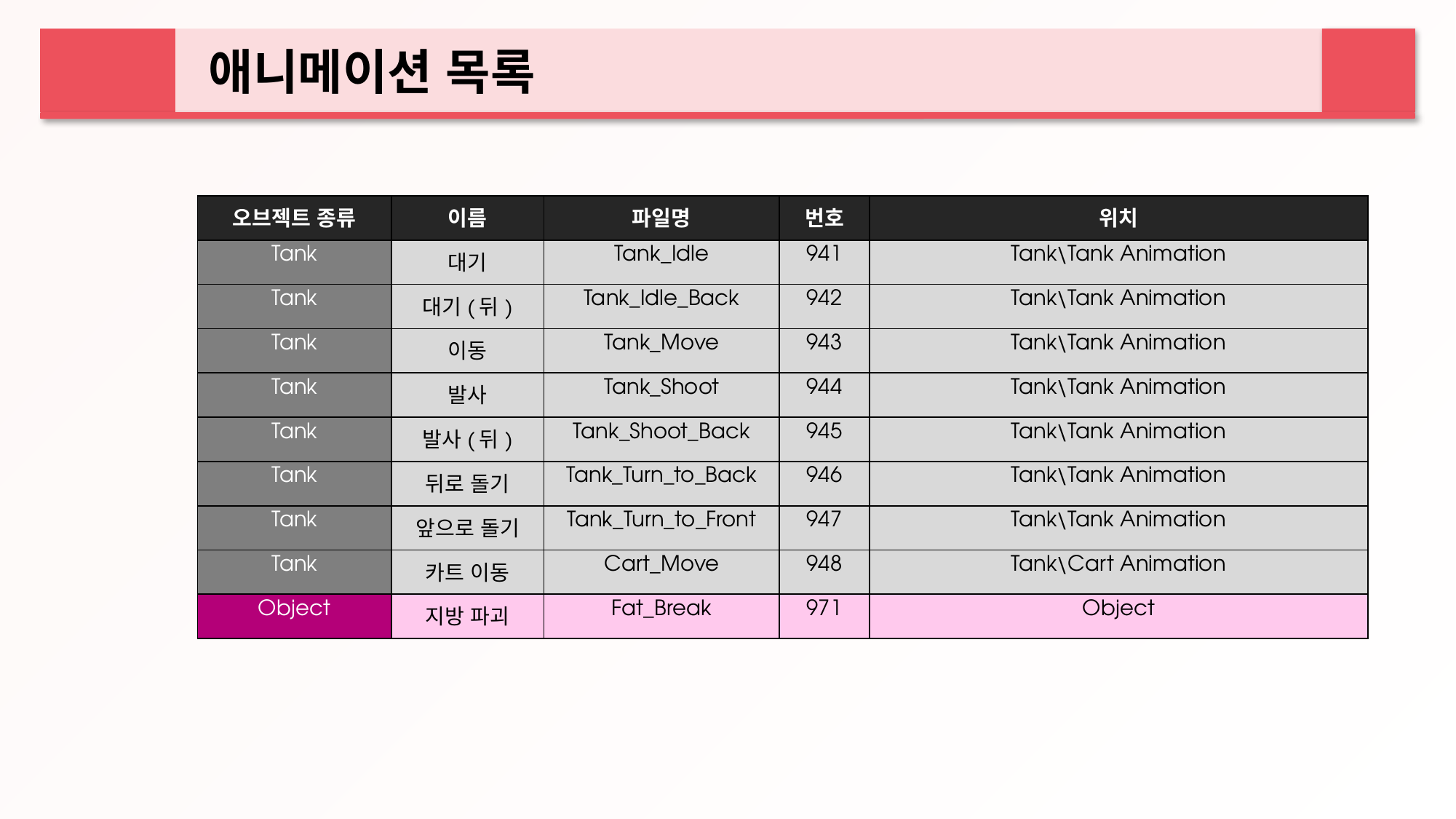

애니메이션 목록

| 오브젝트 종류 | 이름 | 파일명 | 번호 | 위치 |
| --- | --- | --- | --- | --- |
| Tank | 대기 | Tank\_Idle | 941 | Tank\Tank Animation |
| Tank | 대기(뒤) | Tank\_Idle\_Back | 942 | Tank\Tank Animation |
| Tank | 이동 | Tank\_Move | 943 | Tank\Tank Animation |
| Tank | 발사 | Tank\_Shoot | 944 | Tank\Tank Animation |
| Tank | 발사(뒤) | Tank\_Shoot\_Back | 945 | Tank\Tank Animation |
| Tank | 뒤로 돌기 | Tank\_Turn\_to\_Back | 946 | Tank\Tank Animation |
| Tank | 앞으로 돌기 | Tank\_Turn\_to\_Front | 947 | Tank\Tank Animation |
| Tank | 카트 이동 | Cart\_Move | 948 | Tank\Cart Animation |
| Object | 지방 파괴 | Fat\_Break | 971 | Object |